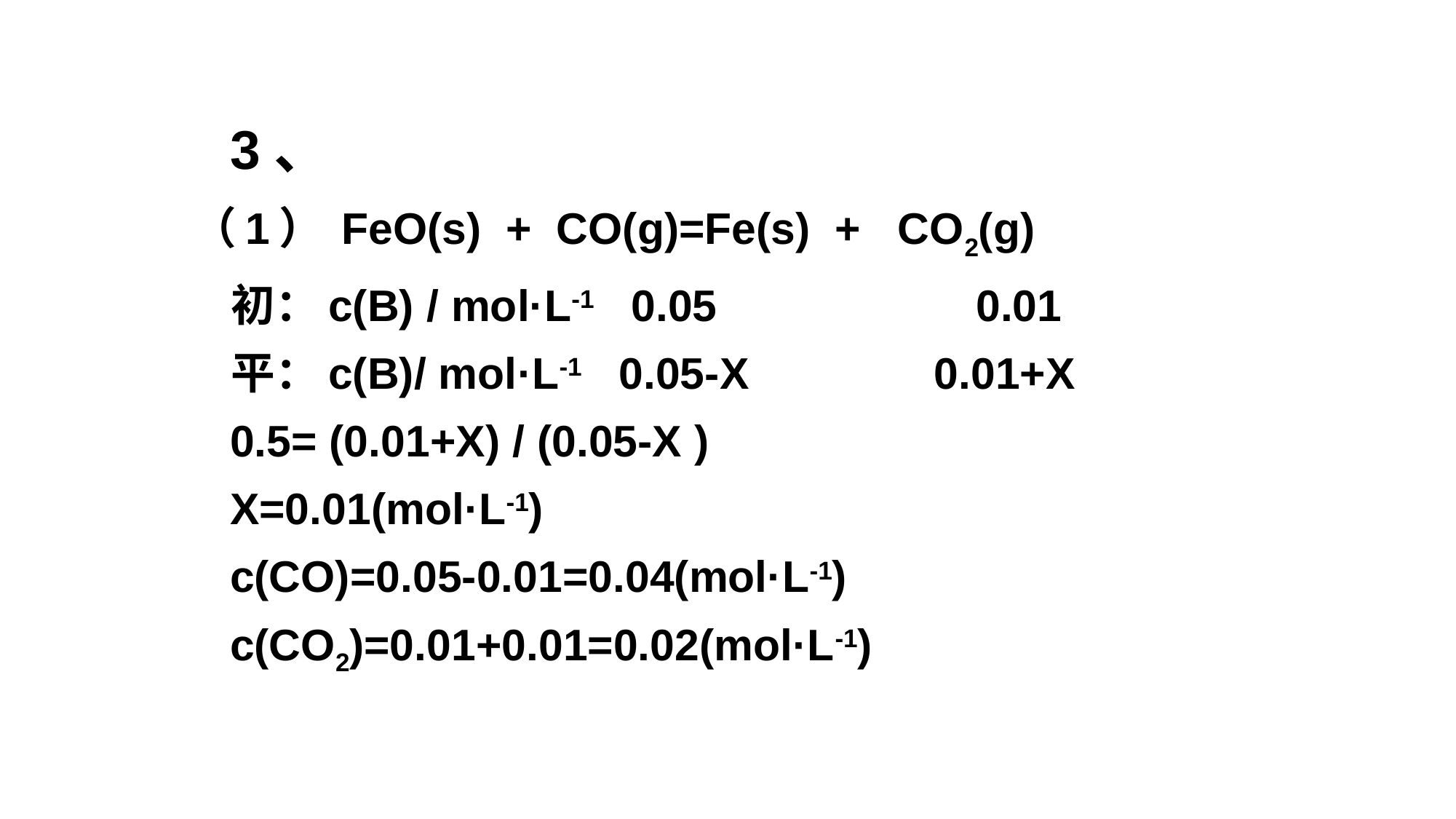

3、
（1） FeO(s)  +  CO(g)=Fe(s)  +   CO2(g)
   初：c(B) / mol·L-1   0.05                     0.01
   平：c(B)/ mol·L-1   0.05-X               0.01+X
   0.5= (0.01+X) / (0.05-X )
   X=0.01(mol·L-1)
   c(CO)=0.05-0.01=0.04(mol·L-1)
   c(CO2)=0.01+0.01=0.02(mol·L-1)

20